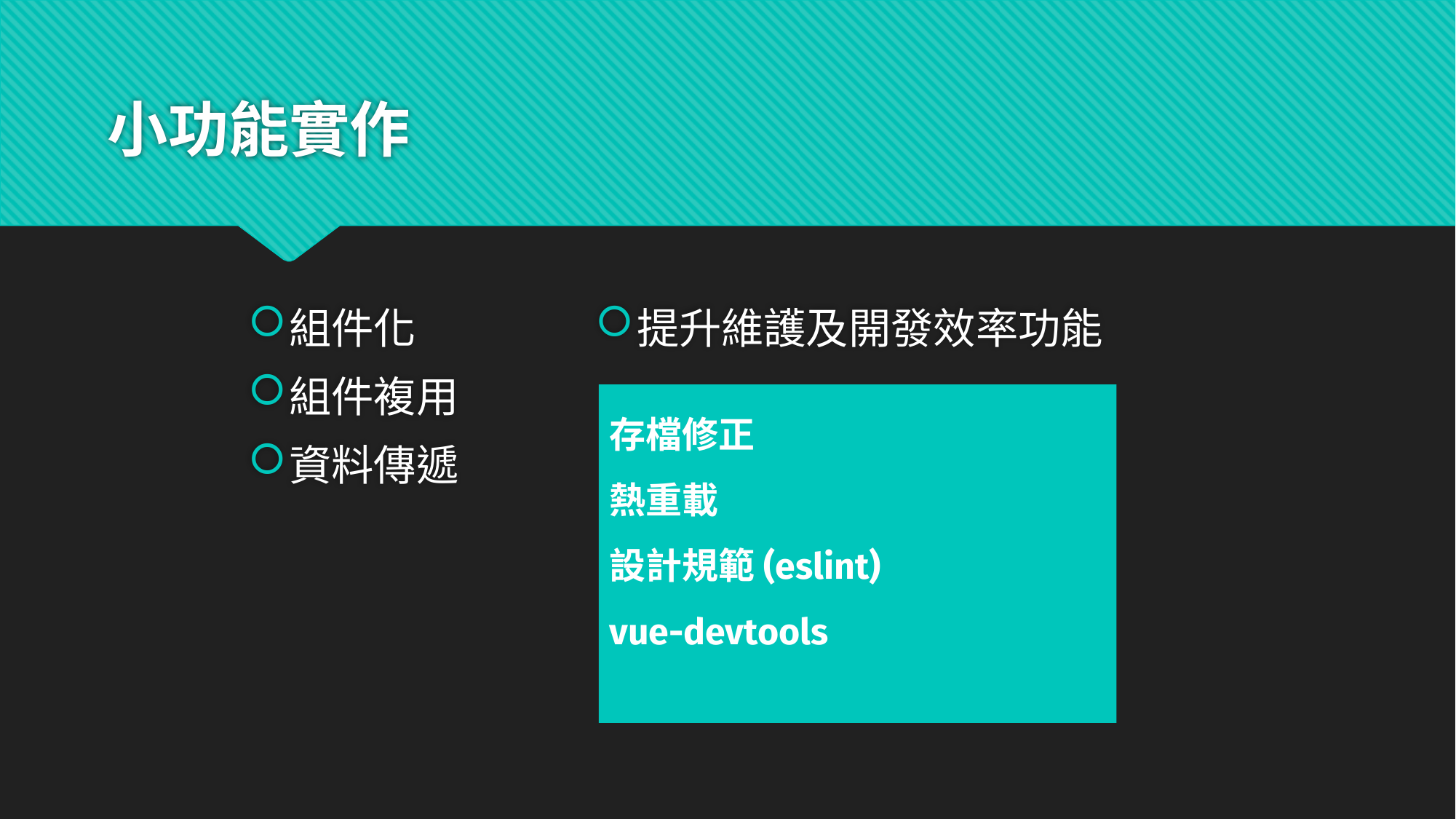

# 小功能實作
組件化
組件複用
資料傳遞

提升維護及開發效率功能

存檔修正
熱重載
設計規範(eslint)
vue-devtools